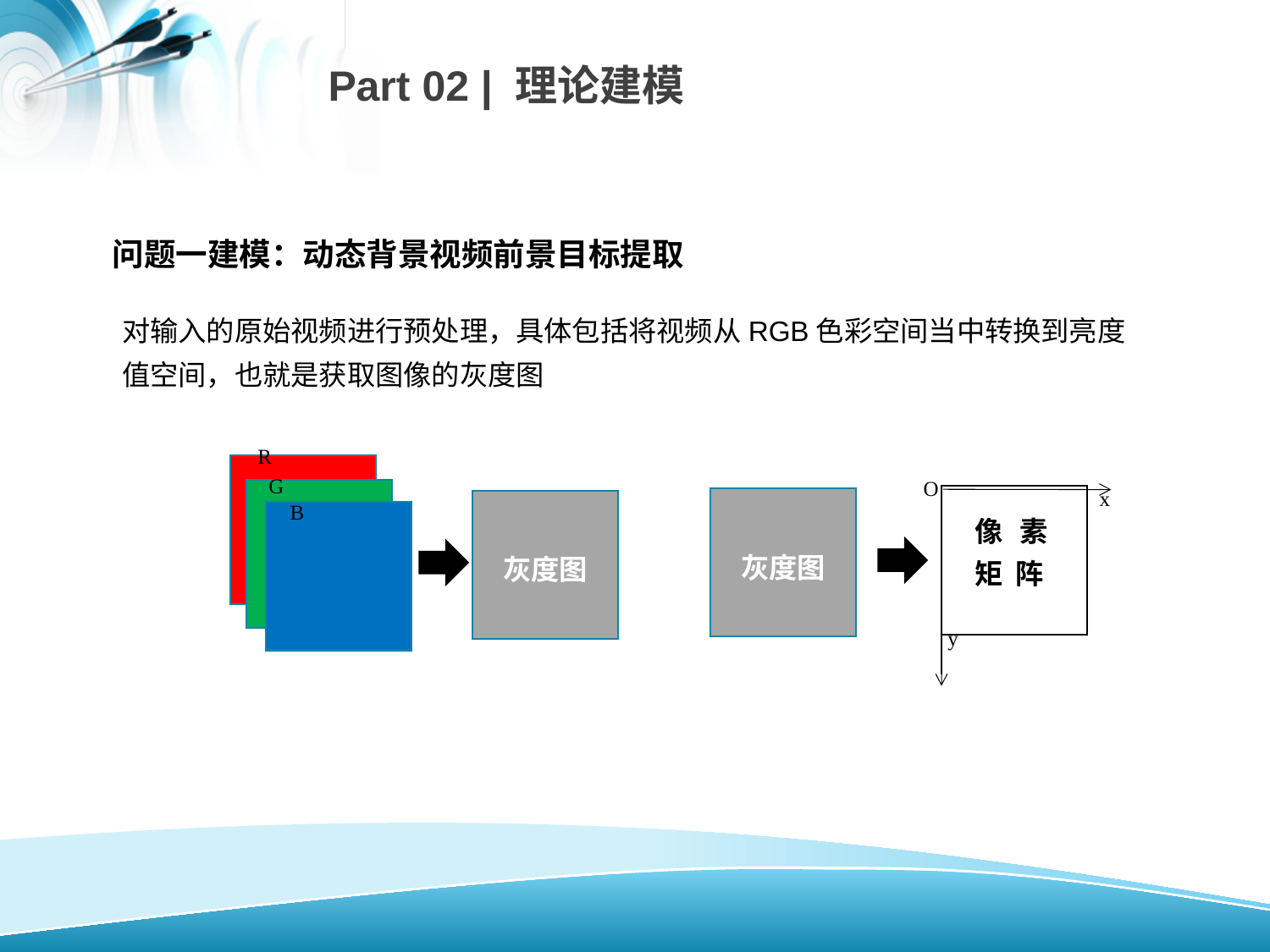

Part 02 | 理论建模
问题一建模：动态背景视频前景目标提取
对输入的原始视频进行预处理，具体包括将视频从RGB色彩空间当中转换到亮度值空间，也就是获取图像的灰度图

R

G
O
x

B

灰度图
灰度图
像素矩  阵

y
10